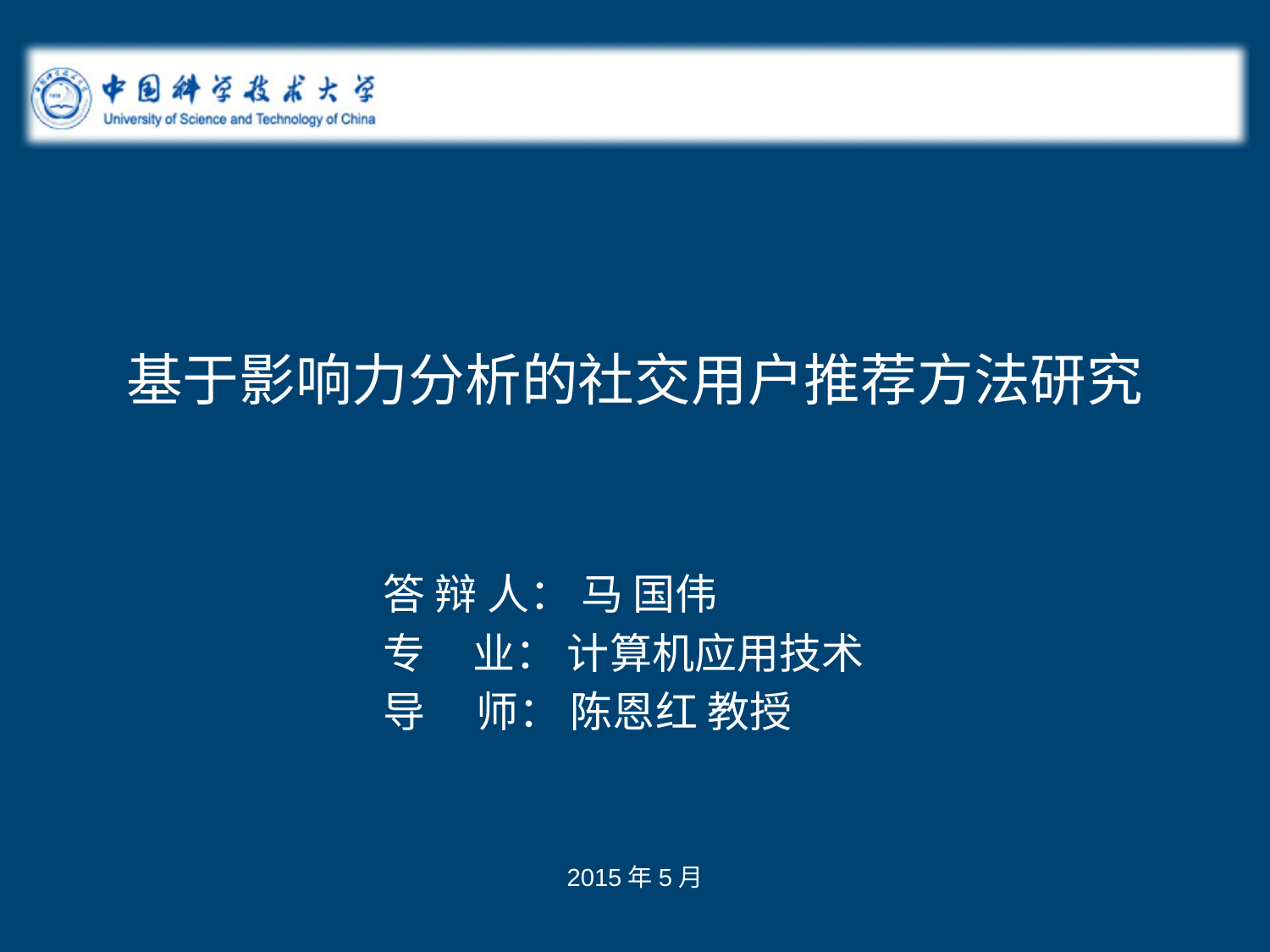

# 基于影响力分析的社交用户推荐方法研究
答 辩 人： 马 国伟
专     业： 计算机应用技术
导      师： 陈恩红 教授

2015年5月